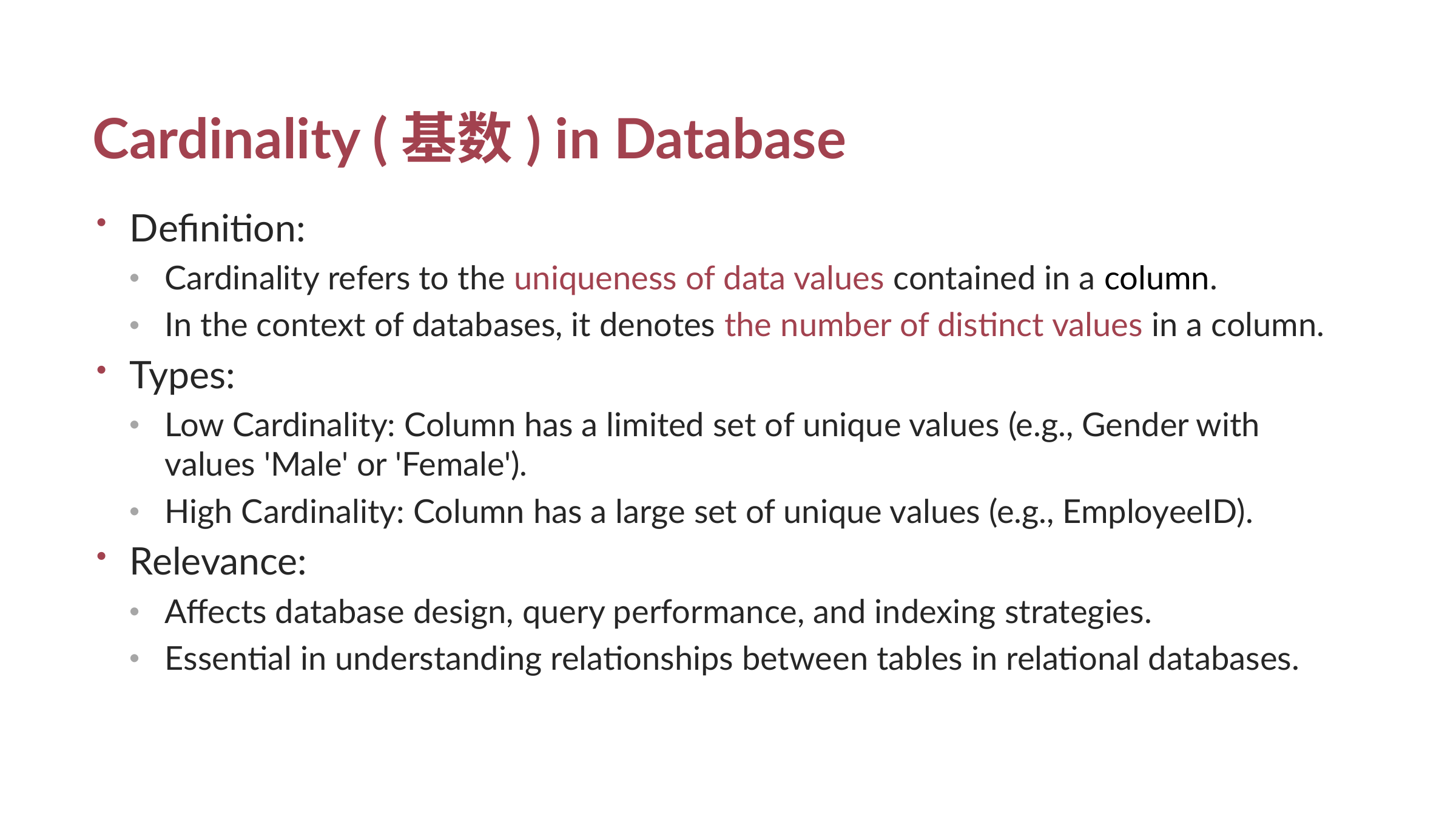

# Cardinality (基数) in Database
Definition:
Cardinality refers to the uniqueness of data values contained in a column.
In the context of databases, it denotes the number of distinct values in a column.
Types:
Low Cardinality: Column has a limited set of unique values (e.g., Gender with values 'Male' or 'Female').
High Cardinality: Column has a large set of unique values (e.g., EmployeeID).
Relevance:
Affects database design, query performance, and indexing strategies.
Essential in understanding relationships between tables in relational databases.